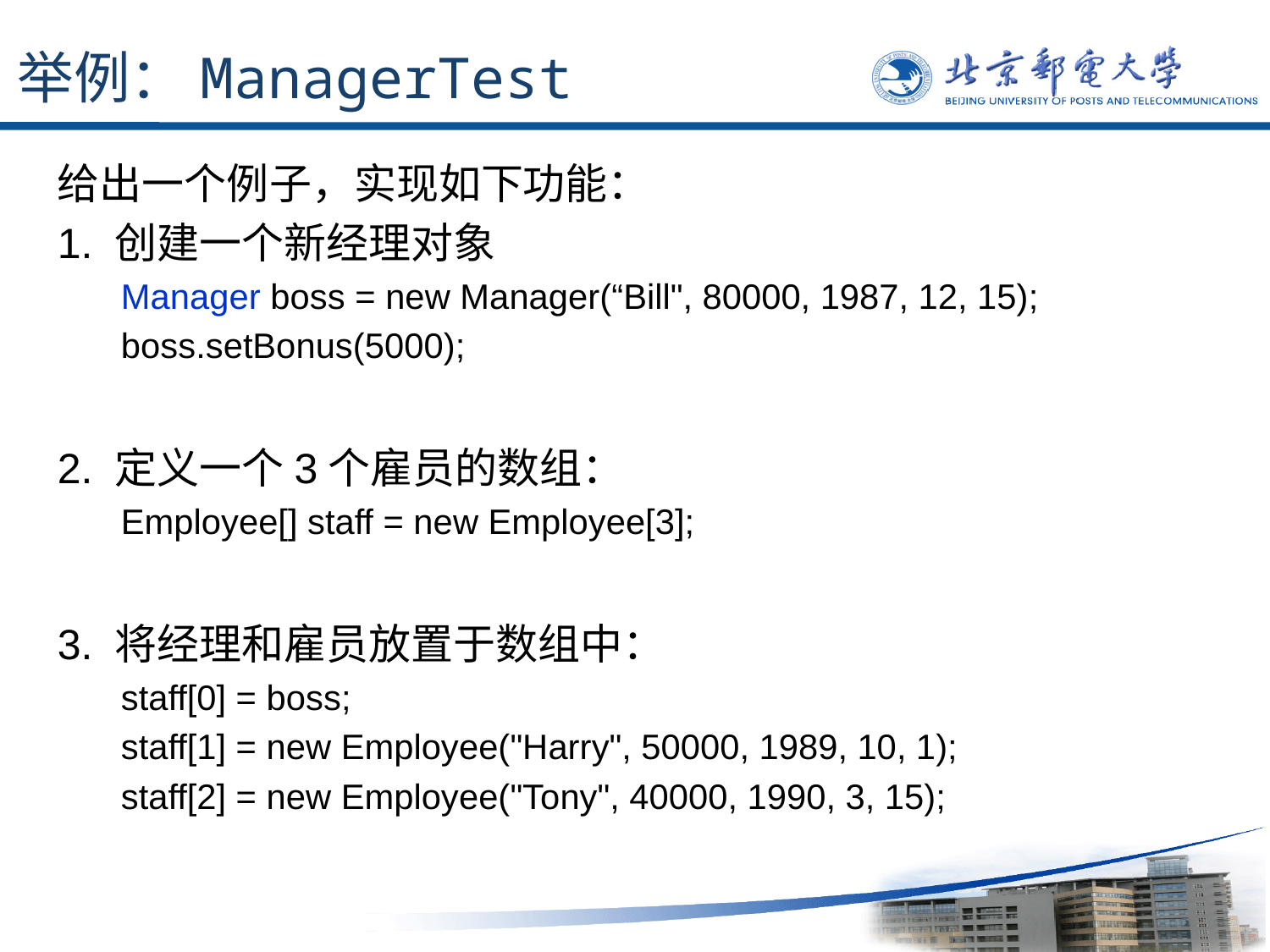

# 举例：ManagerTest
给出一个例子，实现如下功能：
1. 创建一个新经理对象
Manager boss = new Manager(“Bill", 80000, 1987, 12, 15);
boss.setBonus(5000);

2. 定义一个3个雇员的数组：
Employee[] staff = new Employee[3];

3. 将经理和雇员放置于数组中：
staff[0] = boss;
staff[1] = new Employee("Harry", 50000, 1989, 10, 1);
staff[2] = new Employee("Tony", 40000, 1990, 3, 15);